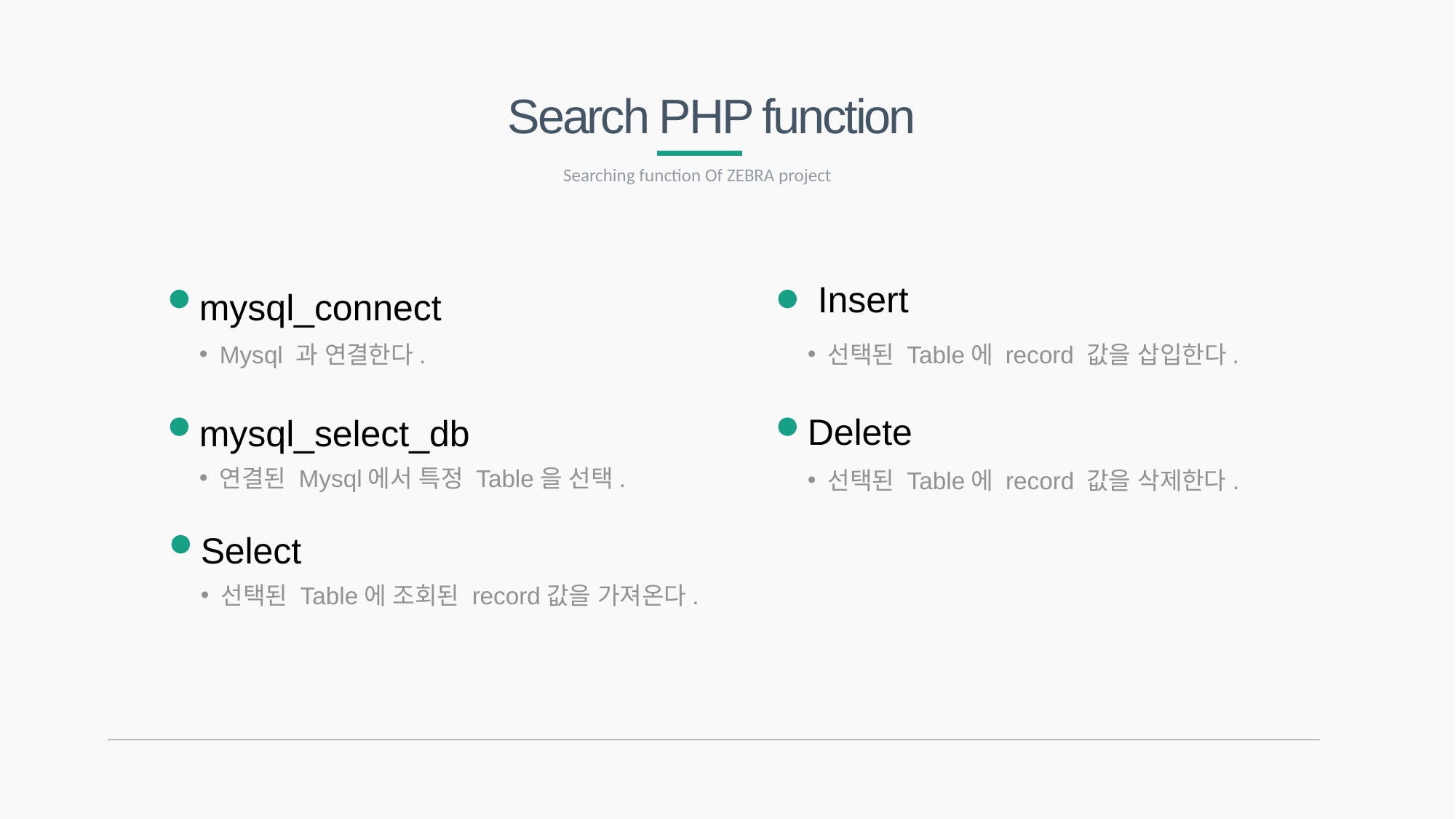

Search PHP function
Searching function Of ZEBRA project
 Insert
mysql_connect

Mysql 과 연결한다.
선택된 Table에 record 값을 삽입한다.
Delete
mysql_select_db

연결된 Mysql에서 특정 Table을 선택.
선택된 Table에 record 값을 삭제한다.
Select

선택된 Table에 조회된 record값을 가져온다.